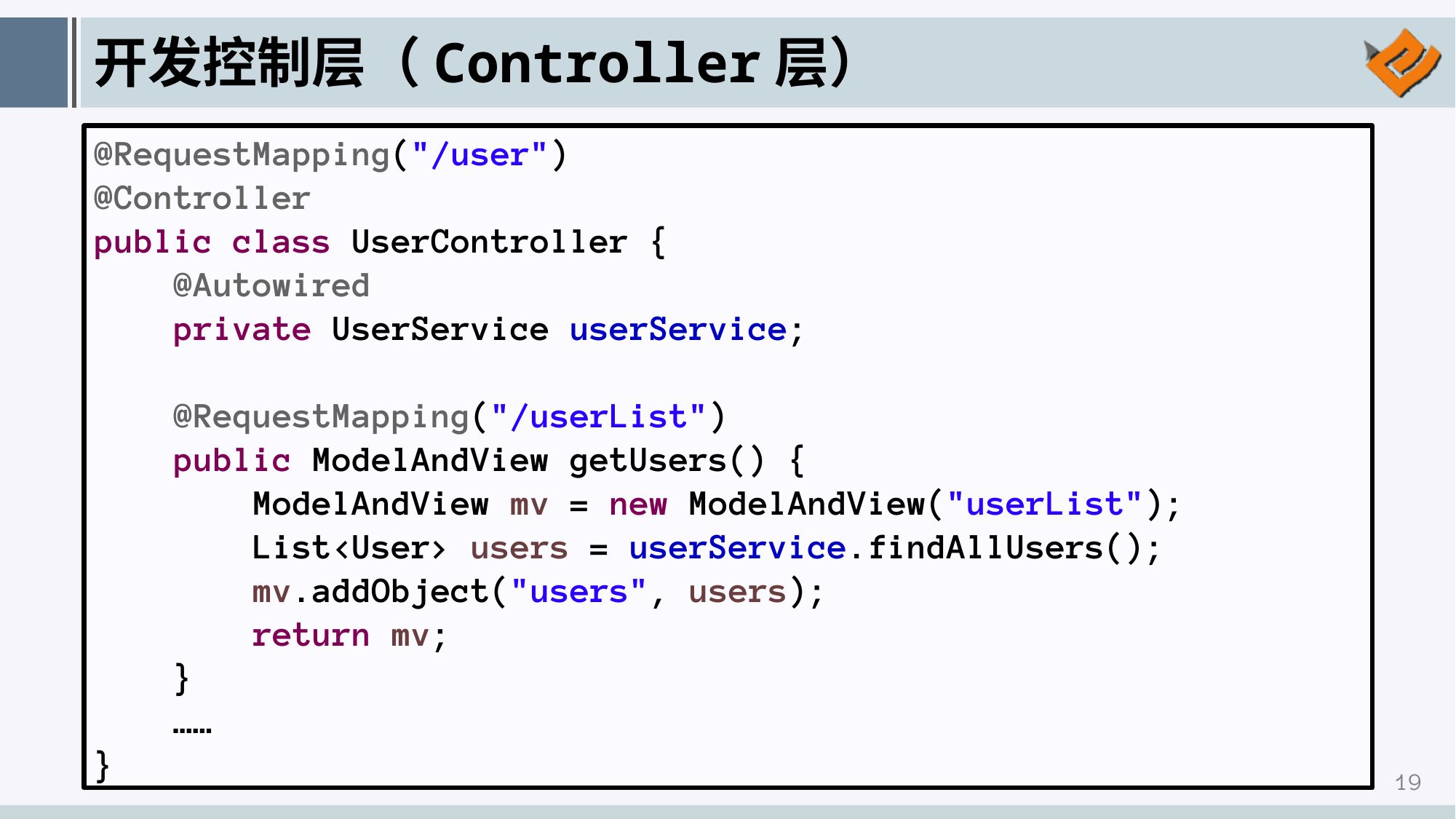

# 开发控制层（Controller层）
@RequestMapping("/user")
@Controller
public class UserController {
    @Autowired
    private UserService userService;

    @RequestMapping("/userList")
    public ModelAndView getUsers() {
        ModelAndView mv = new ModelAndView("userList");
        List<User> users = userService.findAllUsers();
        mv.addObject("users", users);
        return mv;
    }
    ……
}